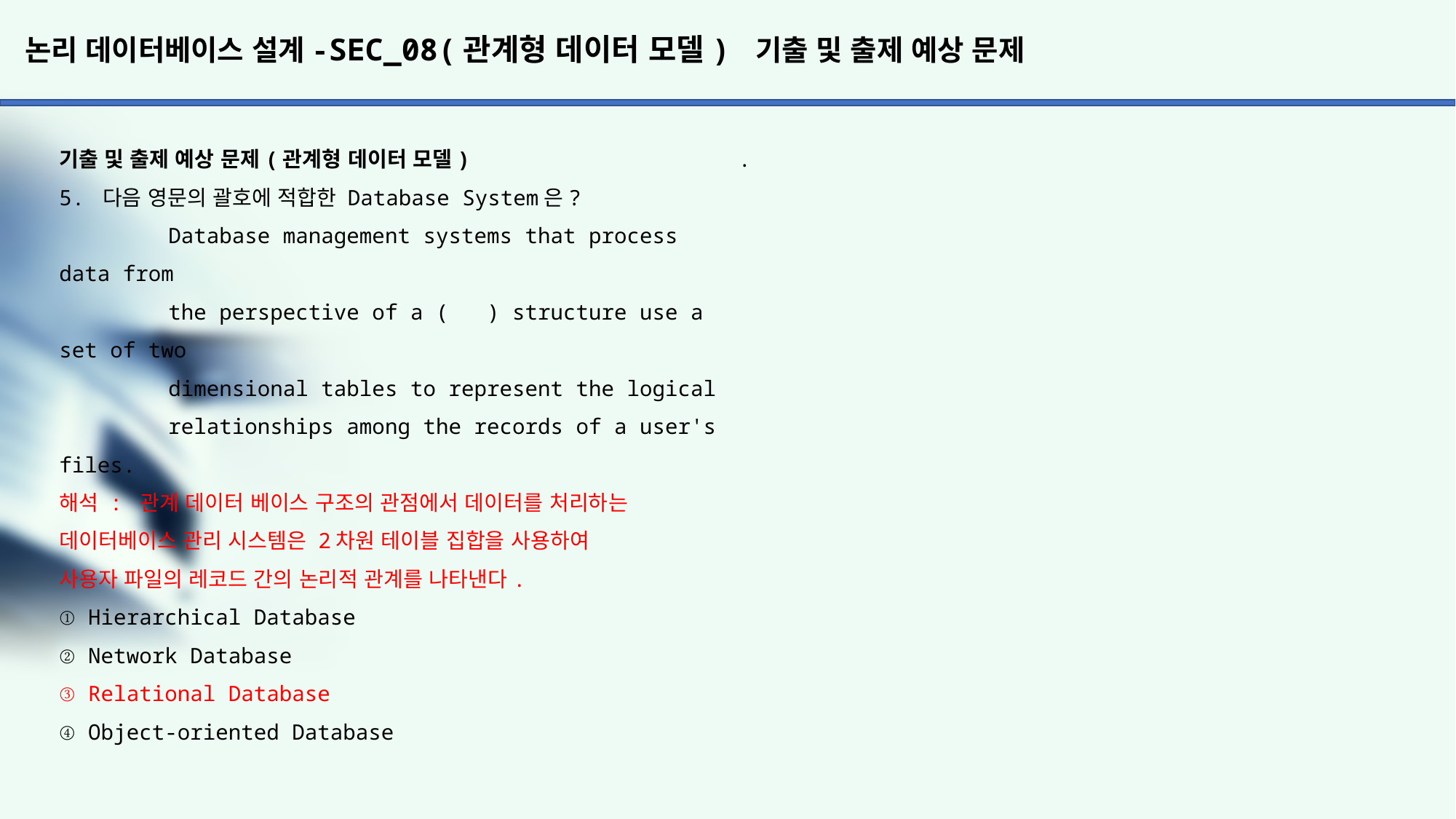

# 논리 데이터베이스 설계-SEC_08(관계형 데이터 모델) 기출 및 출제 예상 문제
기출 및 출제 예상 문제(관계형 데이터 모델)
5. 다음 영문의 괄호에 적합한 Database System은?
	Database management systems that process data from
	the perspective of a (   ) structure use a set of two
	dimensional tables to represent the logical 	relationships among the records of a user's files.
해석 : 관계 데이터 베이스 구조의 관점에서 데이터를 처리하는
데이터베이스 관리 시스템은 2차원 테이블 집합을 사용하여
사용자 파일의 레코드 간의 논리적 관계를 나타낸다.
① Hierarchical Database
② Network Database
③ Relational Database
④ Object-oriented Database
.